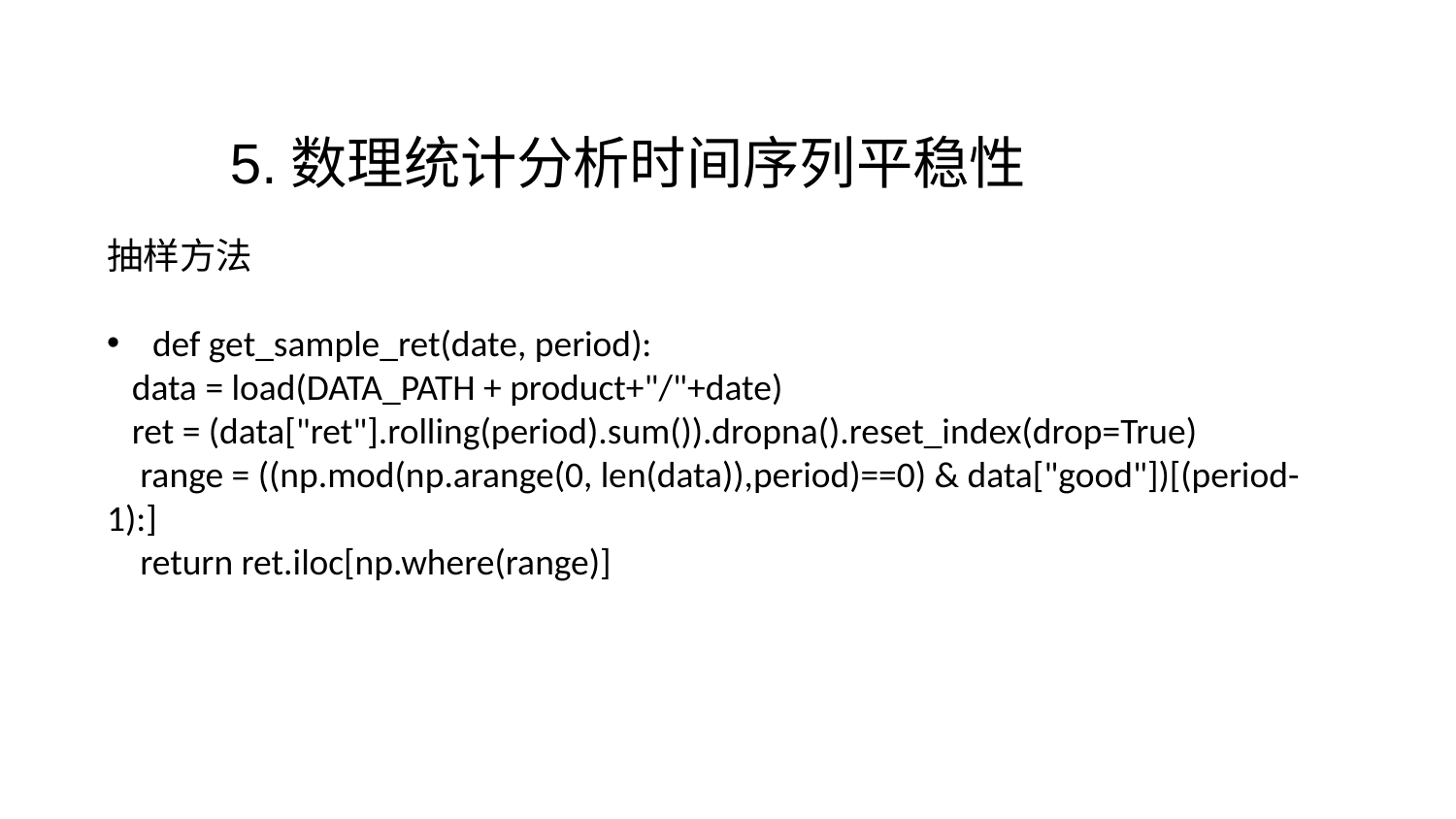

5.数理统计分析时间序列平稳性
抽样方法

def get_sample_ret(date, period):
   data = load(DATA_PATH + product+"/"+date)
   ret = (data["ret"].rolling(period).sum()).dropna().reset_index(drop=True)
    range = ((np.mod(np.arange(0, len(data)),period)==0) & data["good"])[(period-1):]
    return ret.iloc[np.where(range)]